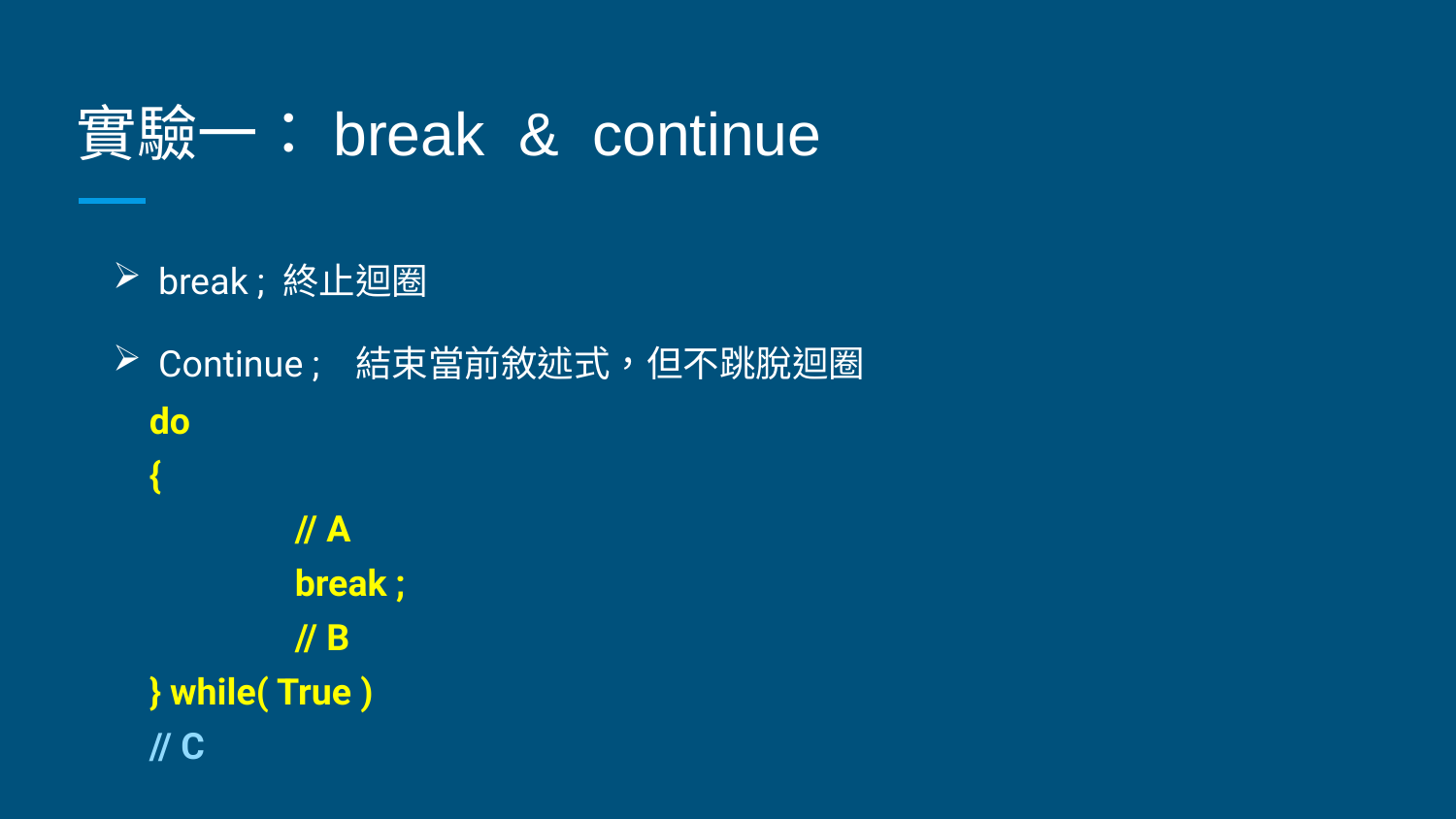

# 實驗一：break  &  continue
break ; 終止迴圈
Continue ;   結束當前敘述式，但不跳脫迴圈
	do
	{
		// A
		break ;
		// B
	} while( True )
	// C